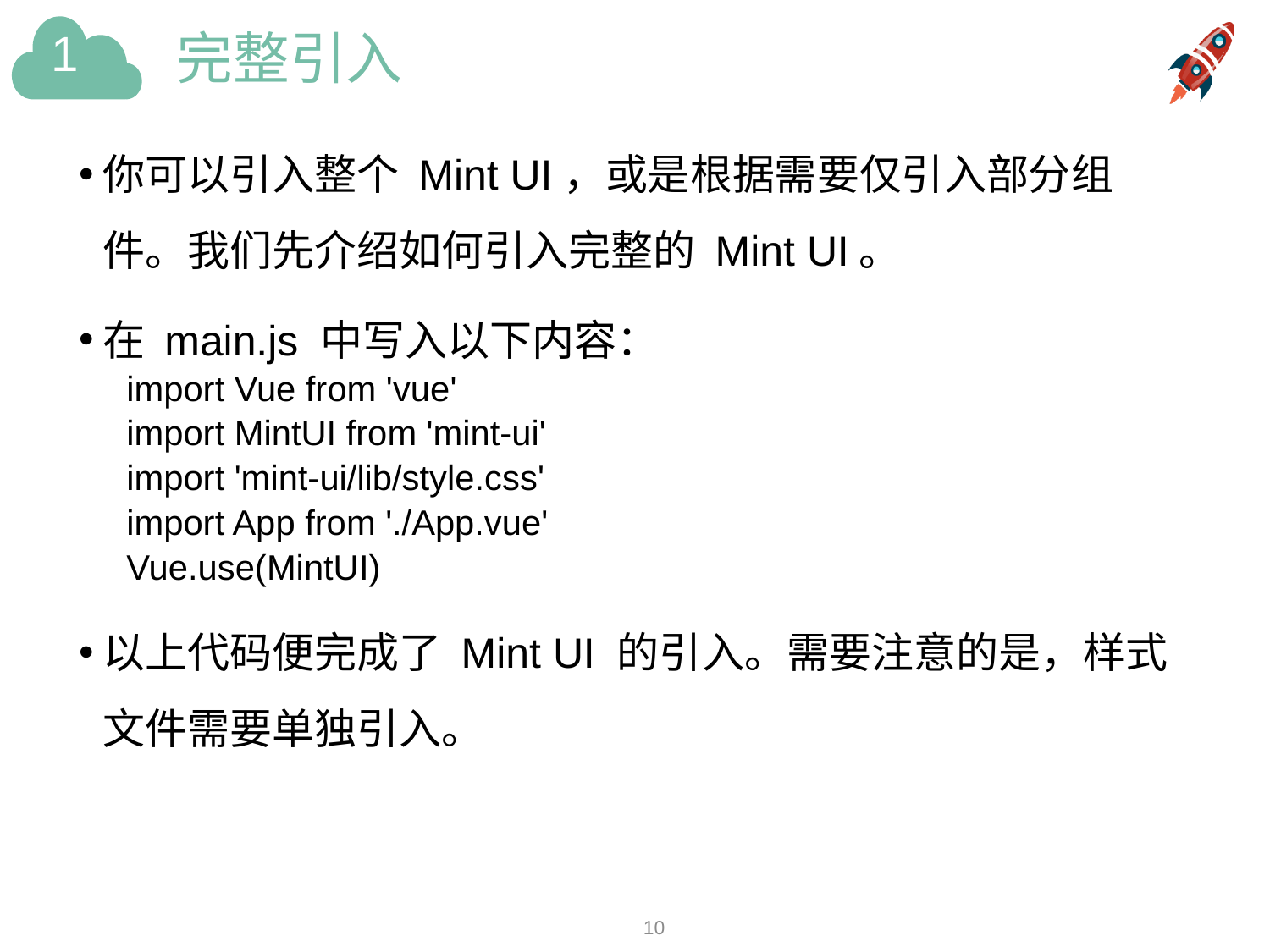

# 完整引入
你可以引入整个 Mint UI，或是根据需要仅引入部分组件。我们先介绍如何引入完整的 Mint UI。
在 main.js 中写入以下内容：
import Vue from 'vue'
import MintUI from 'mint-ui'
import 'mint-ui/lib/style.css'
import App from './App.vue'
Vue.use(MintUI)
以上代码便完成了 Mint UI 的引入。需要注意的是，样式文件需要单独引入。
10